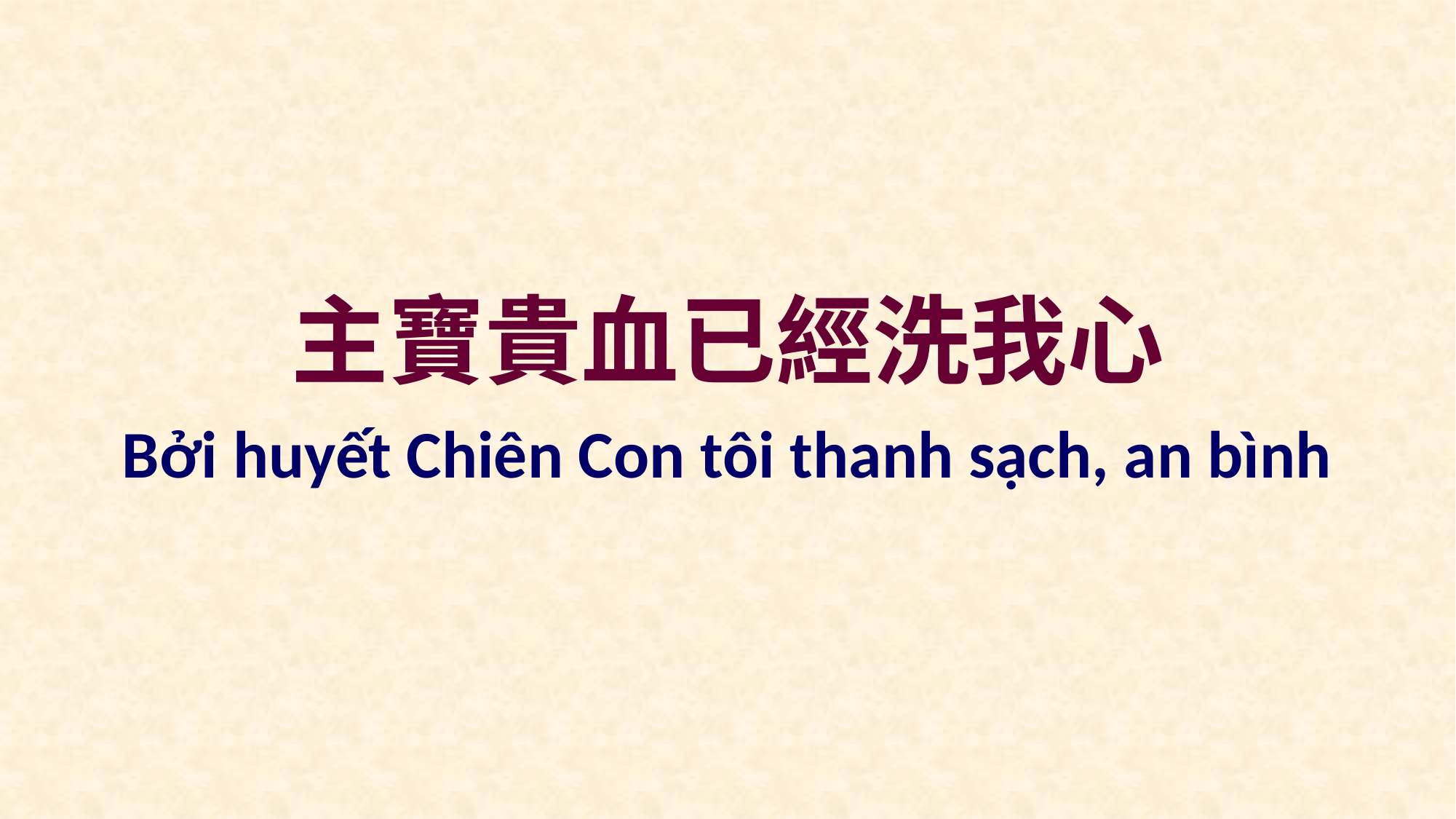

主寶貴血已經洗我心
Bởi huyết Chiên Con tôi thanh sạch, an bình